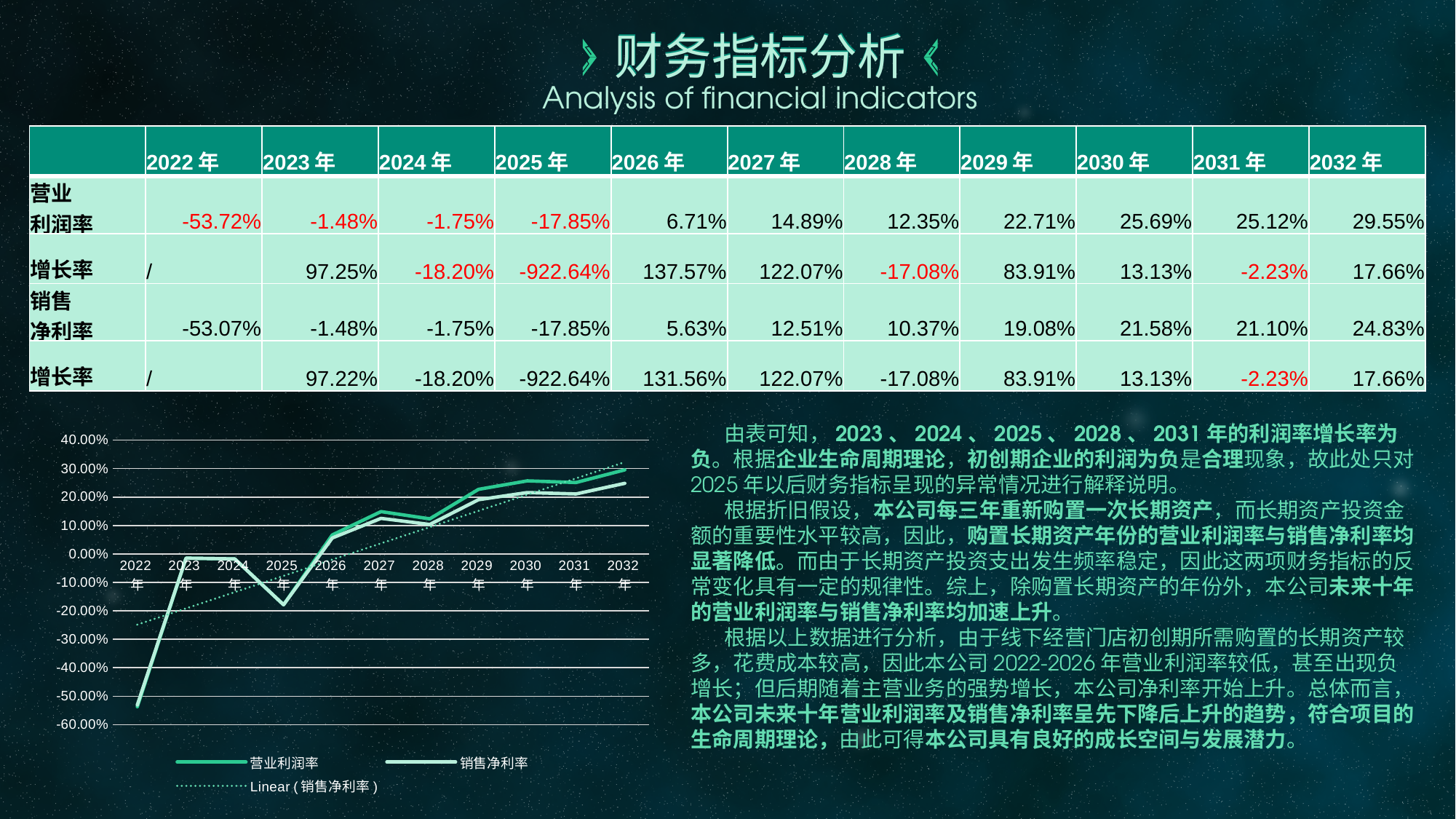

财务指标分析
财务指标分析

Analysis of financial indicators
|  | 2022年 | 2023年 | 2024年 | 2025年 | 2026年 | 2027年 | 2028年 | 2029年 | 2030年 | 2031年 | 2032年 |
| --- | --- | --- | --- | --- | --- | --- | --- | --- | --- | --- | --- |
| 营业 利润率 | -53.72% | -1.48% | -1.75% | -17.85% | 6.71% | 14.89% | 12.35% | 22.71% | 25.69% | 25.12% | 29.55% |
| 增长率 | / | 97.25% | -18.20% | -922.64% | 137.57% | 122.07% | -17.08% | 83.91% | 13.13% | -2.23% | 17.66% |
| 销售 净利率 | -53.07% | -1.48% | -1.75% | -17.85% | 5.63% | 12.51% | 10.37% | 19.08% | 21.58% | 21.10% | 24.83% |
| 增长率 | / | 97.22% | -18.20% | -922.64% | 131.56% | 122.07% | -17.08% | 83.91% | 13.13% | -2.23% | 17.66% |
      由表可知，2023、2024、2025、2028、2031年的利润率增长率为负。根据企业生命周期理论，初创期企业的利润为负是合理现象，故此处只对2025年以后财务指标呈现的异常情况进行解释说明。
      根据折旧假设，本公司每三年重新购置一次长期资产，而长期资产投资金额的重要性水平较高，因此，购置长期资产年份的营业利润率与销售净利率均显著降低。而由于长期资产投资支出发生频率稳定，因此这两项财务指标的反常变化具有一定的规律性。综上，除购置长期资产的年份外，本公司未来十年的营业利润率与销售净利率均加速上升。
      根据以上数据进行分析，由于线下经营门店初创期所需购置的长期资产较多，花费成本较高，因此本公司2022-2026年营业利润率较低，甚至出现负增长；但后期随着主营业务的强势增长，本公司净利率开始上升。总体而言，本公司未来十年营业利润率及销售净利率呈先下降后上升的趋势，符合项目的生命周期理论，由此可得本公司具有良好的成长空间与发展潜力。

### Chart

| Category | 营业利润率 | 销售净利率 |
|---|---|---|
| 2022年 | -0.53715251310968 | -0.530723948240869 |
| 2023年 | -0.0147659302094599 | -0.0147659302094599 |
| 2024年 | -0.0174532656358181 | -0.0174532656358181 |
| 2025年 | -0.178484666799902 | -0.178484666799902 |
| 2026年 | 0.0670592248692814 | 0.0563297488901964 |
| 2027年 | 0.148917574125184 | 0.125090762265154 |
| 2028年 | 0.123482256278929 | 0.103725095274301 |
| 2029年 | 0.227096434994783 | 0.190761005395618 |
| 2030年 | 0.256923697781621 | 0.215815906136561 |
| 2031年 | 0.25118477762163 | 0.210995213202169 |
| 2032年 | 0.295543709775355 | 0.248256716211299 |